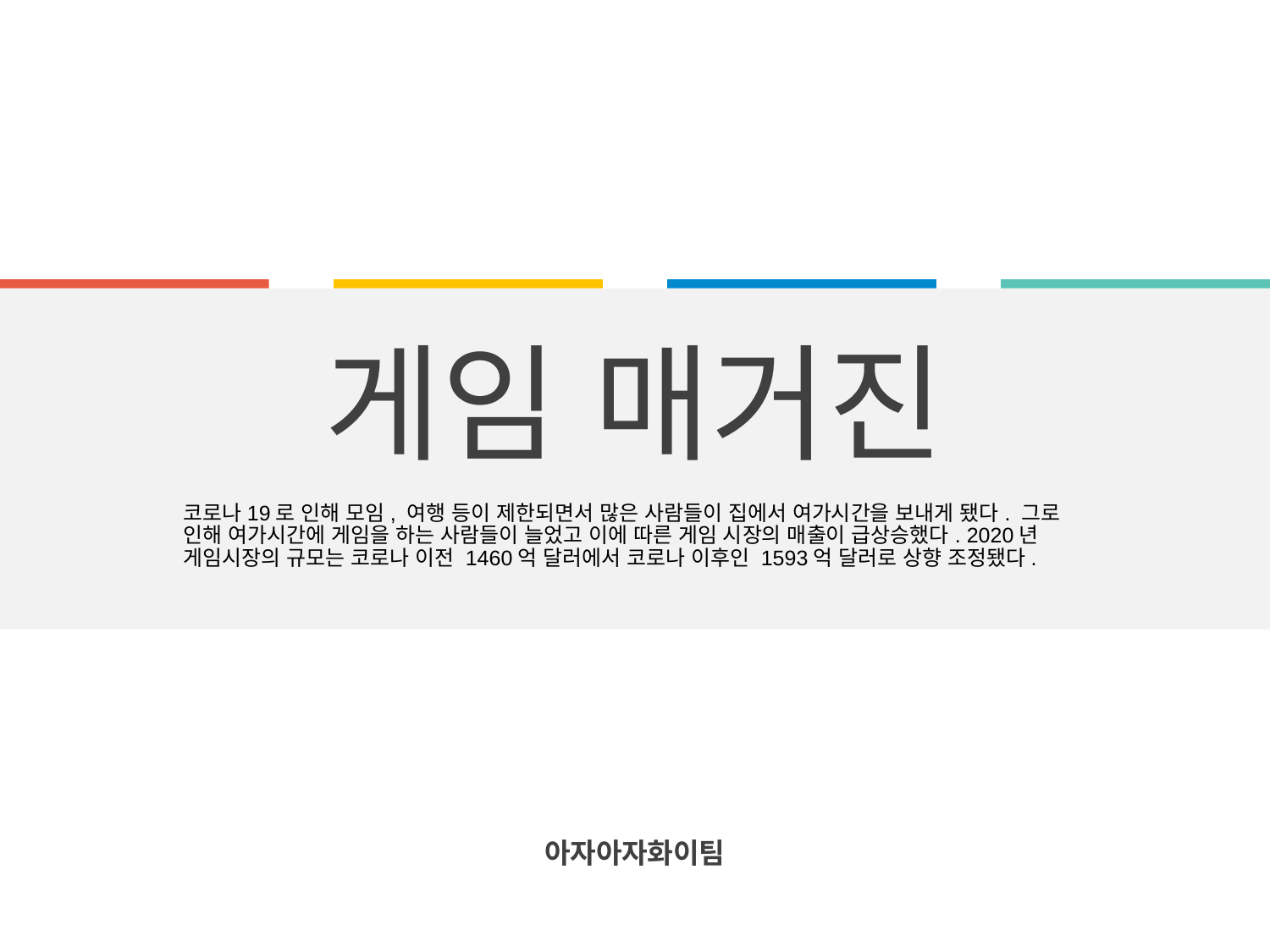

게임 매거진
코로나19로 인해 모임, 여행 등이 제한되면서 많은 사람들이 집에서 여가시간을 보내게 됐다. 그로 인해 여가시간에 게임을 하는 사람들이 늘었고 이에 따른 게임 시장의 매출이 급상승했다. 2020년 게임시장의 규모는 코로나 이전 1460억 달러에서 코로나 이후인 1593억 달러로 상향 조정됐다.
아자아자화이팀